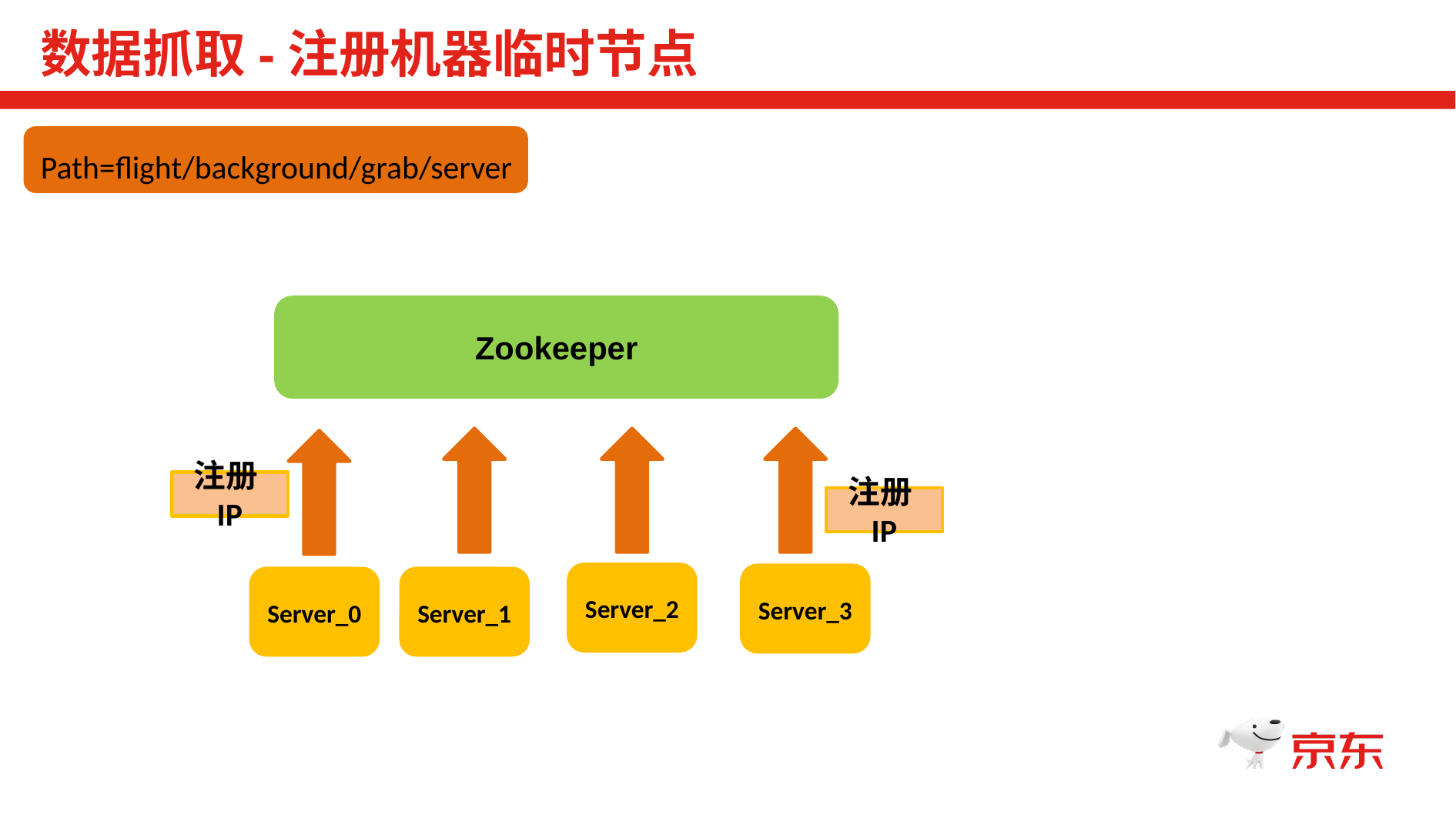

数据抓取-注册机器临时节点

Path=flight/background/grab/server

Zookeeper

注册IP
注册IP

Server_2

Server_3

Server_0

Server_1